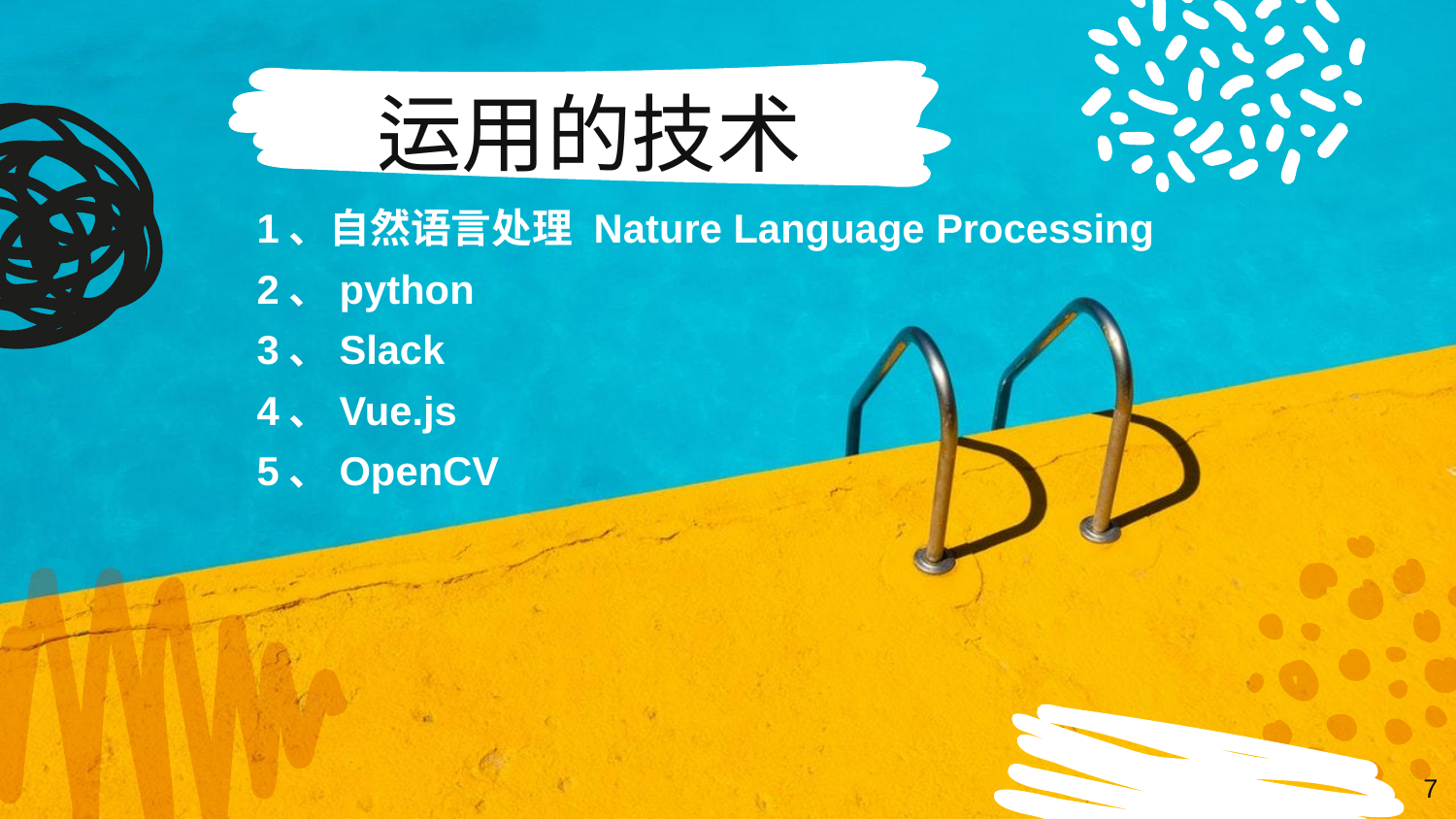

运用的技术

1、自然语言处理 Nature Language Processing
2、python
3、Slack
4、Vue.js
5、OpenCV

7